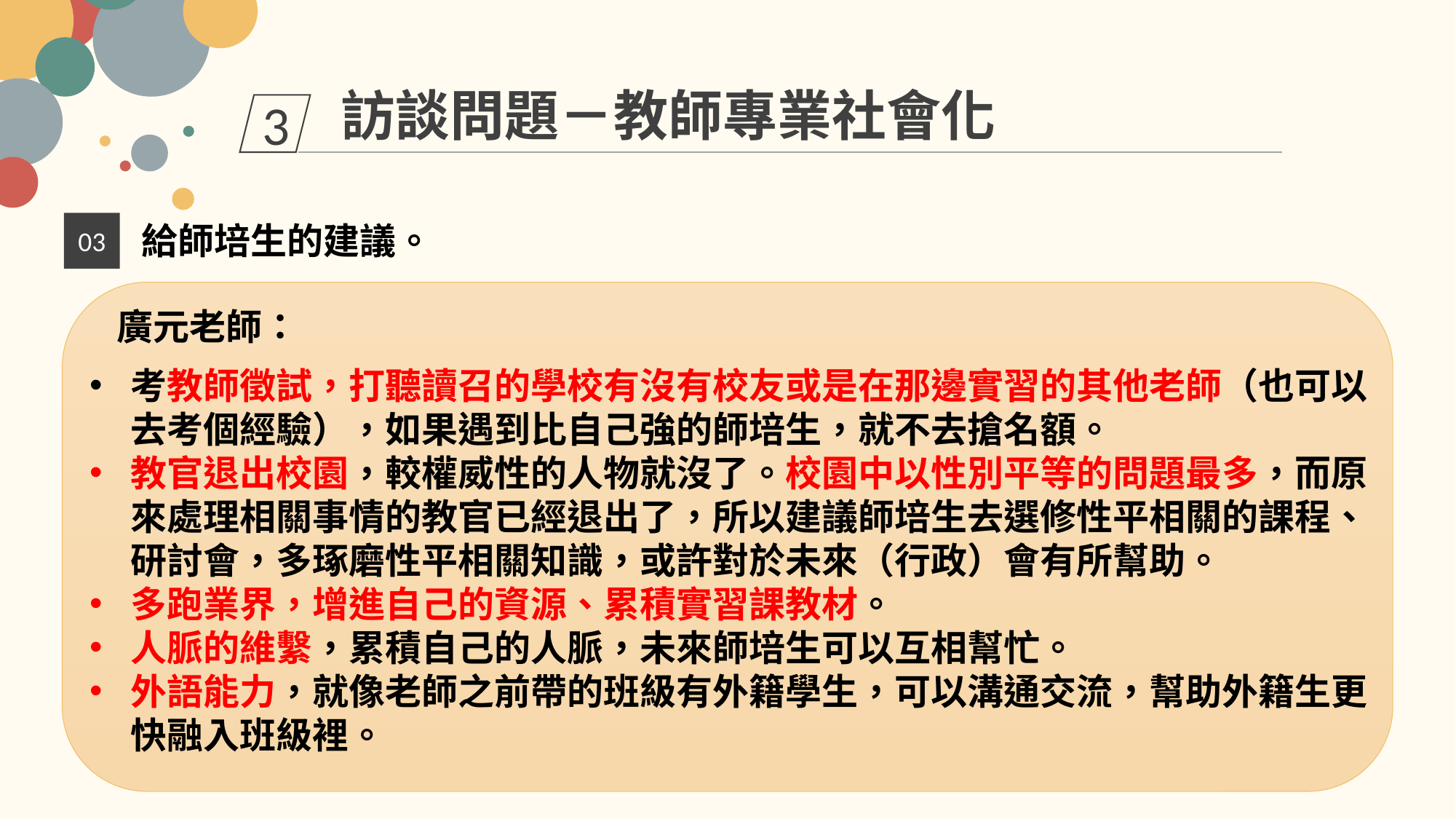

訪談問題－教師專業社會化
3
03
給師培生的建議。

廣元老師：
考教師徵試，打聽讀召的學校有沒有校友或是在那邊實習的其他老師（也可以去考個經驗），如果遇到比自己強的師培生，就不去搶名額。
教官退出校園，較權威性的人物就沒了。校園中以性別平等的問題最多，而原來處理相關事情的教官已經退出了，所以建議師培生去選修性平相關的課程、研討會，多琢磨性平相關知識，或許對於未來（行政）會有所幫助。
多跑業界，增進自己的資源、累積實習課教材。
人脈的維繫，累積自己的人脈，未來師培生可以互相幫忙。
外語能力，就像老師之前帶的班級有外籍學生，可以溝通交流，幫助外籍生更快融入班級裡。